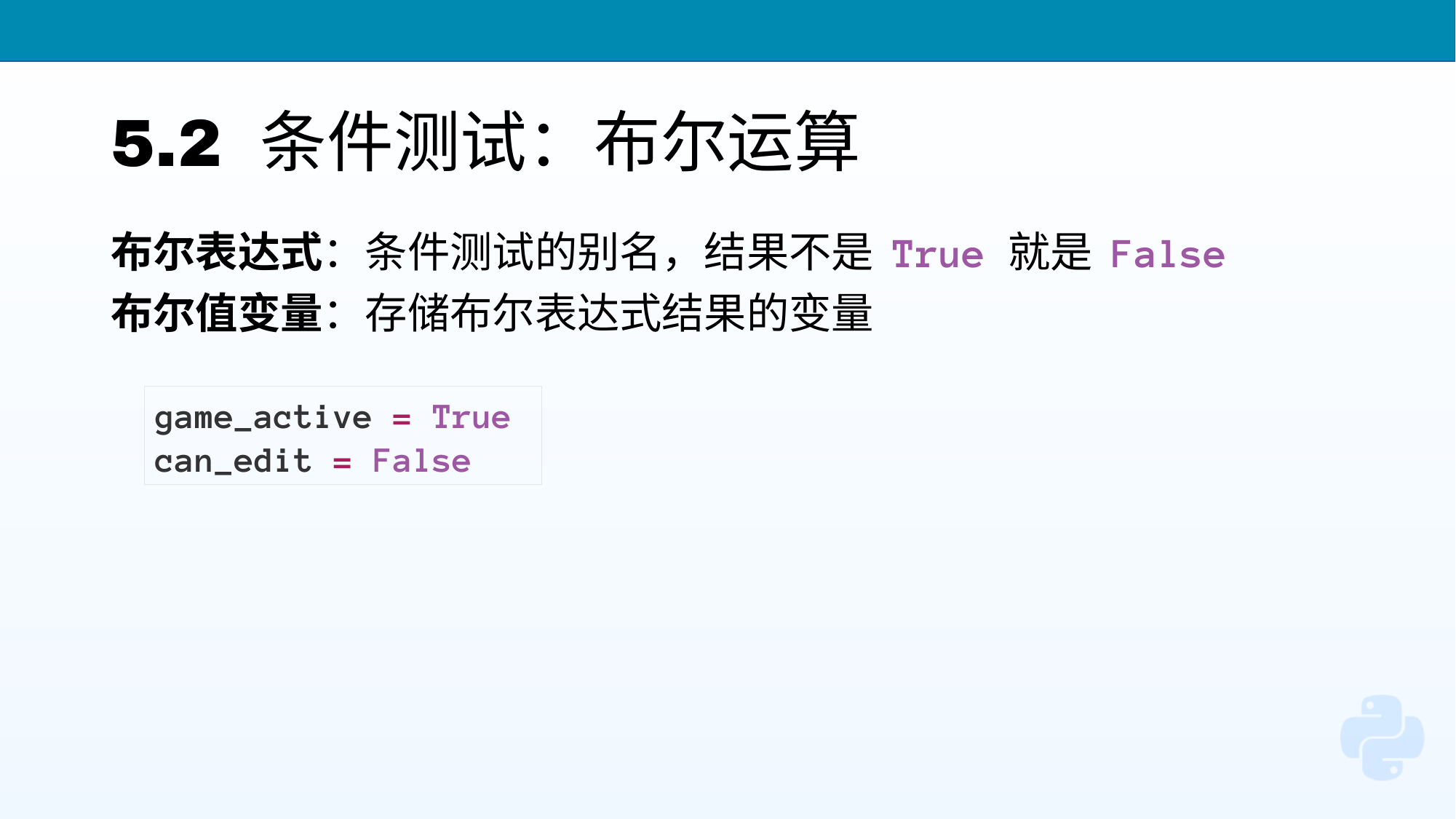

# 5.2 条件测试：布尔运算
布尔表达式：条件测试的别名，结果不是 True 就是 False
布尔值变量：存储布尔表达式结果的变量
game_active = True
can_edit = False